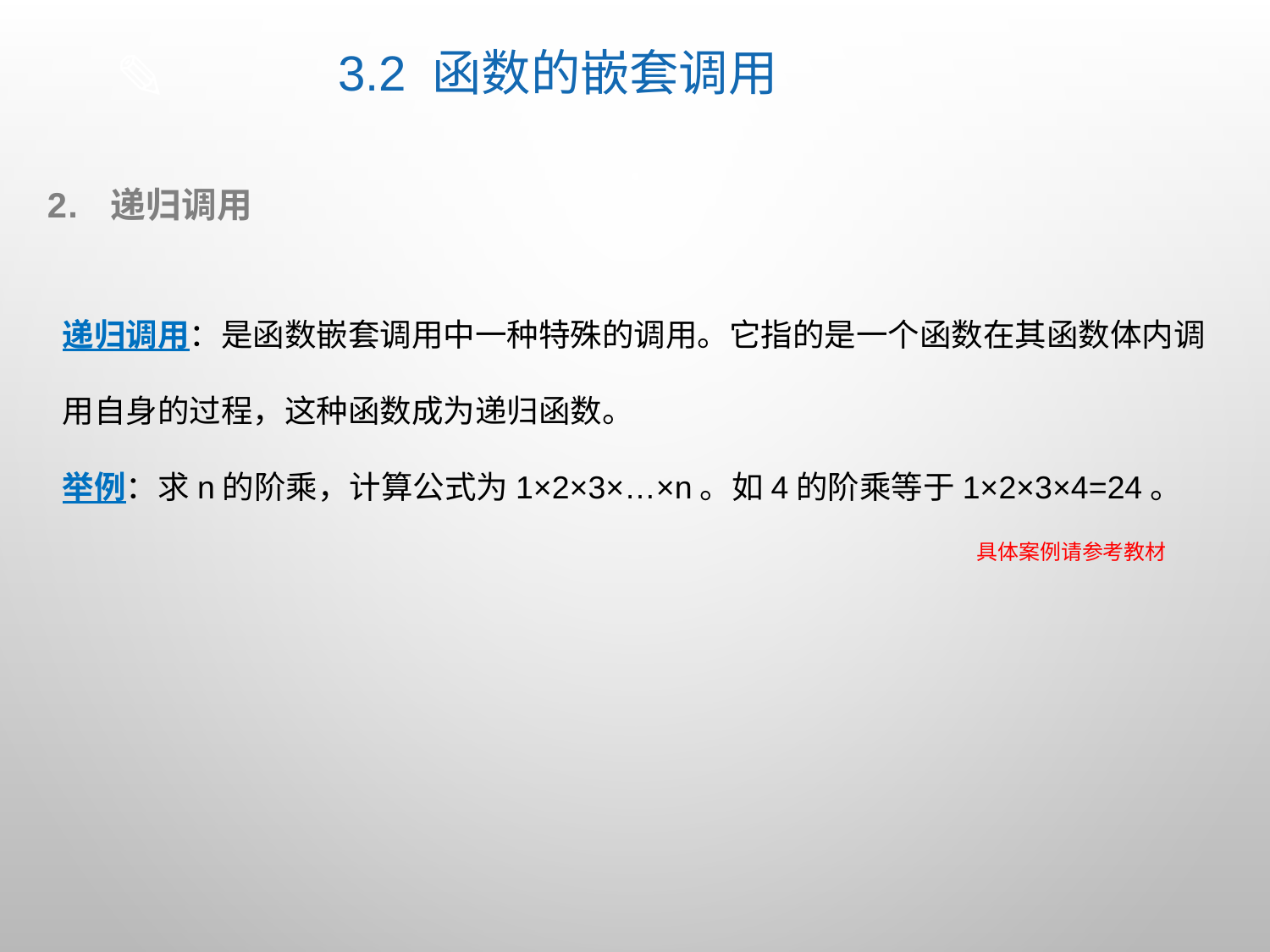

# 3.2 函数的嵌套调用
递归调用
递归调用：是函数嵌套调用中一种特殊的调用。它指的是一个函数在其函数体内调用自身的过程，这种函数成为递归函数。
举例：求n的阶乘，计算公式为1×2×3×…×n。如4的阶乘等于1×2×3×4=24。
具体案例请参考教材